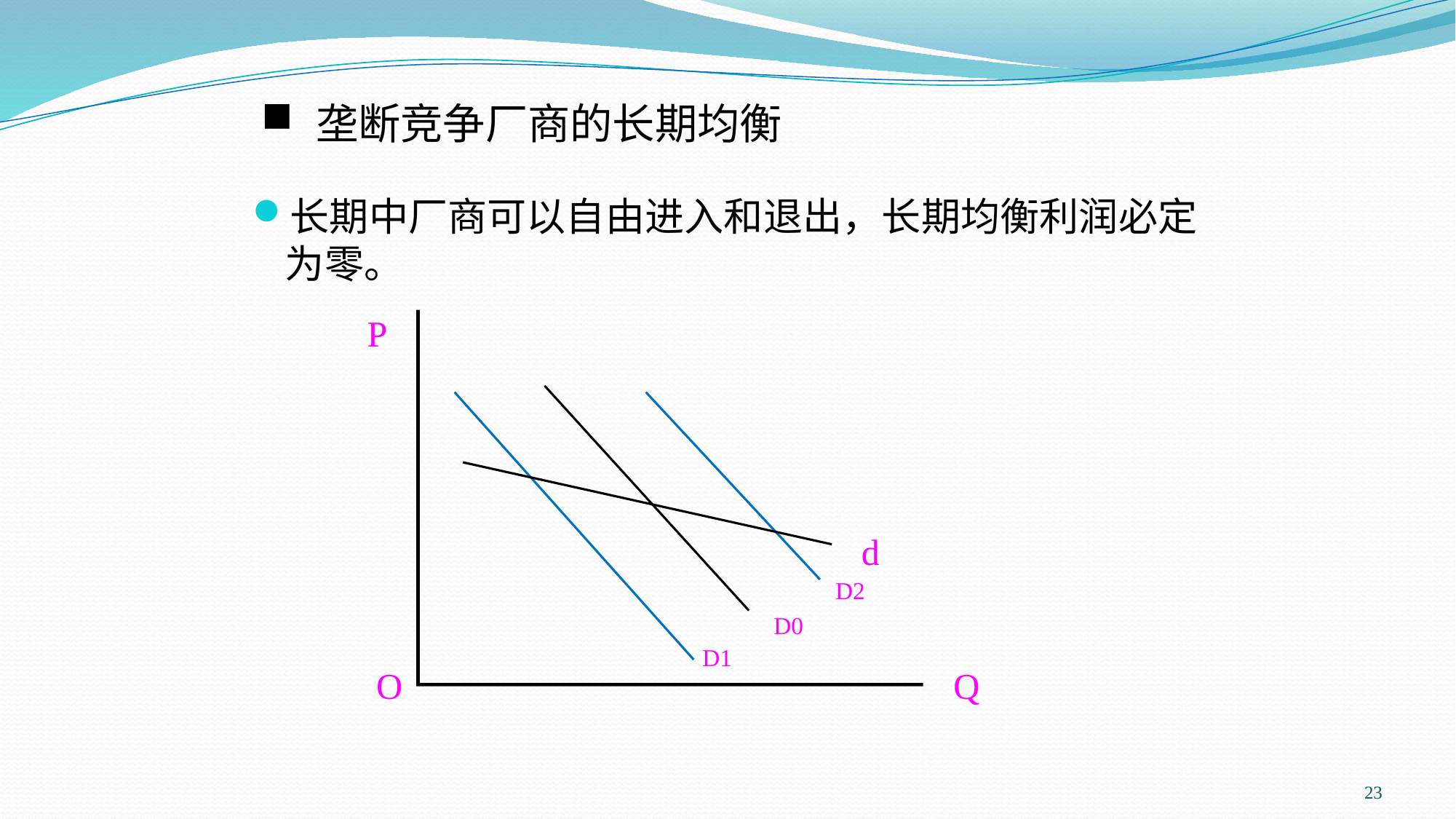

垄断竞争厂商的长期均衡
长期中厂商可以自由进入和退出，长期均衡利润必定为零。
P

d
D2
D0
D1
O
Q

23